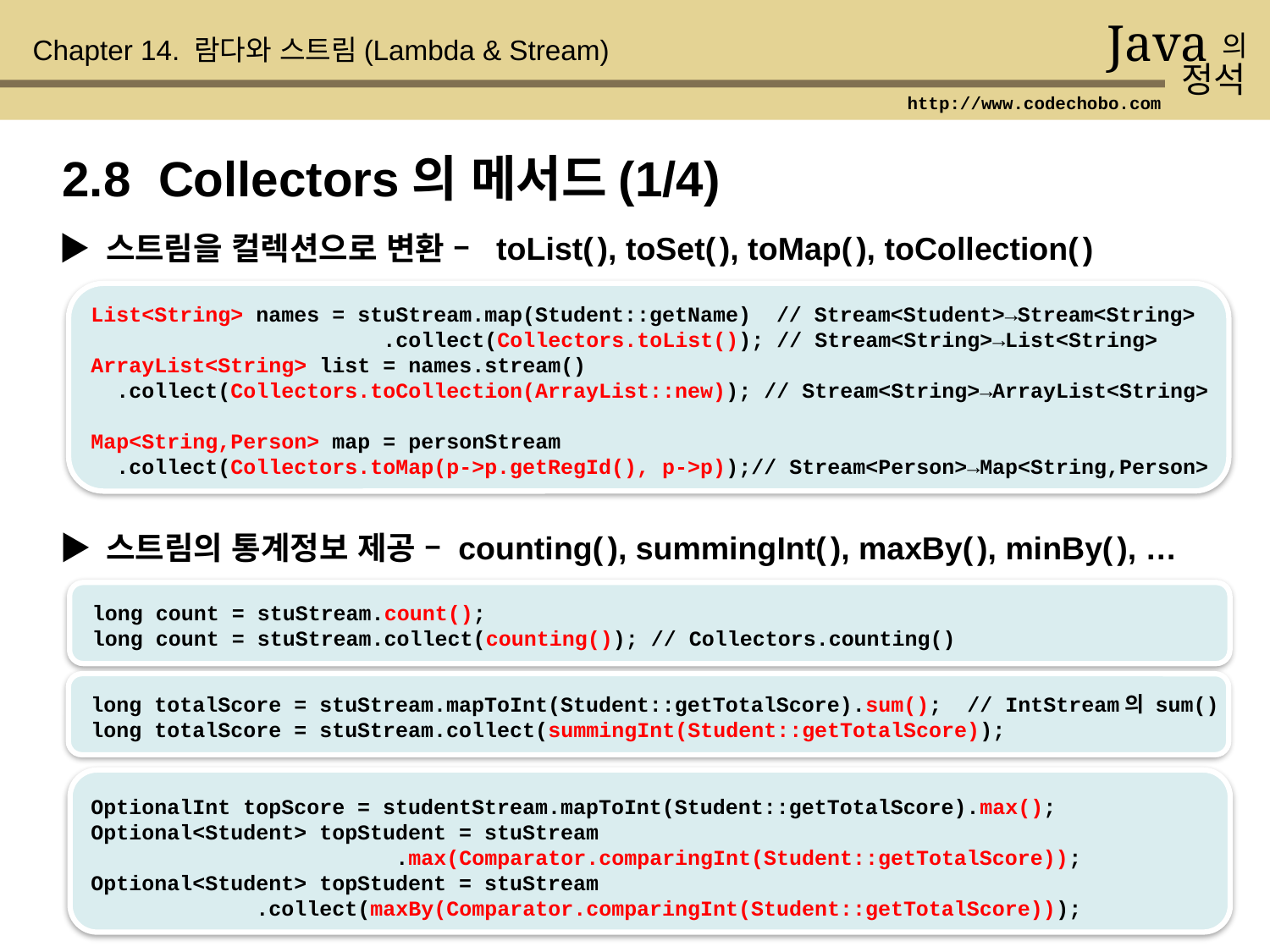

Java
의
정석
Chapter 14. 람다와 스트림(Lambda & Stream)

http://www.codechobo.com
2.8  Collectors의 메서드(1/4)
▶ 스트림을 컬렉션으로 변환 –  toList( ), toSet( ), toMap( ), toCollection( )

List<String> names = stuStream.map(Student::getName)  // Stream<Student>→Stream<String>
                       .collect(Collectors.toList()); // Stream<String>→List<String>
ArrayList<String> list = names.stream()
  .collect(Collectors.toCollection(ArrayList::new)); // Stream<String>→ArrayList<String>

Map<String,Person> map = personStream
  .collect(Collectors.toMap(p->p.getRegId(), p->p));// Stream<Person>→Map<String,Person>
▶ 스트림의 통계정보 제공 – counting( ), summingInt( ), maxBy( ), minBy( ), …

long count = stuStream.count();
long count = stuStream.collect(counting()); // Collectors.counting()

long totalScore = stuStream.mapToInt(Student::getTotalScore).sum();  // IntStream의 sum()
long totalScore = stuStream.collect(summingInt(Student::getTotalScore));

OptionalInt topScore = studentStream.mapToInt(Student::getTotalScore).max();
Optional<Student> topStudent = stuStream
                        .max(Comparator.comparingInt(Student::getTotalScore));
Optional<Student> topStudent = stuStream
             .collect(maxBy(Comparator.comparingInt(Student::getTotalScore)));